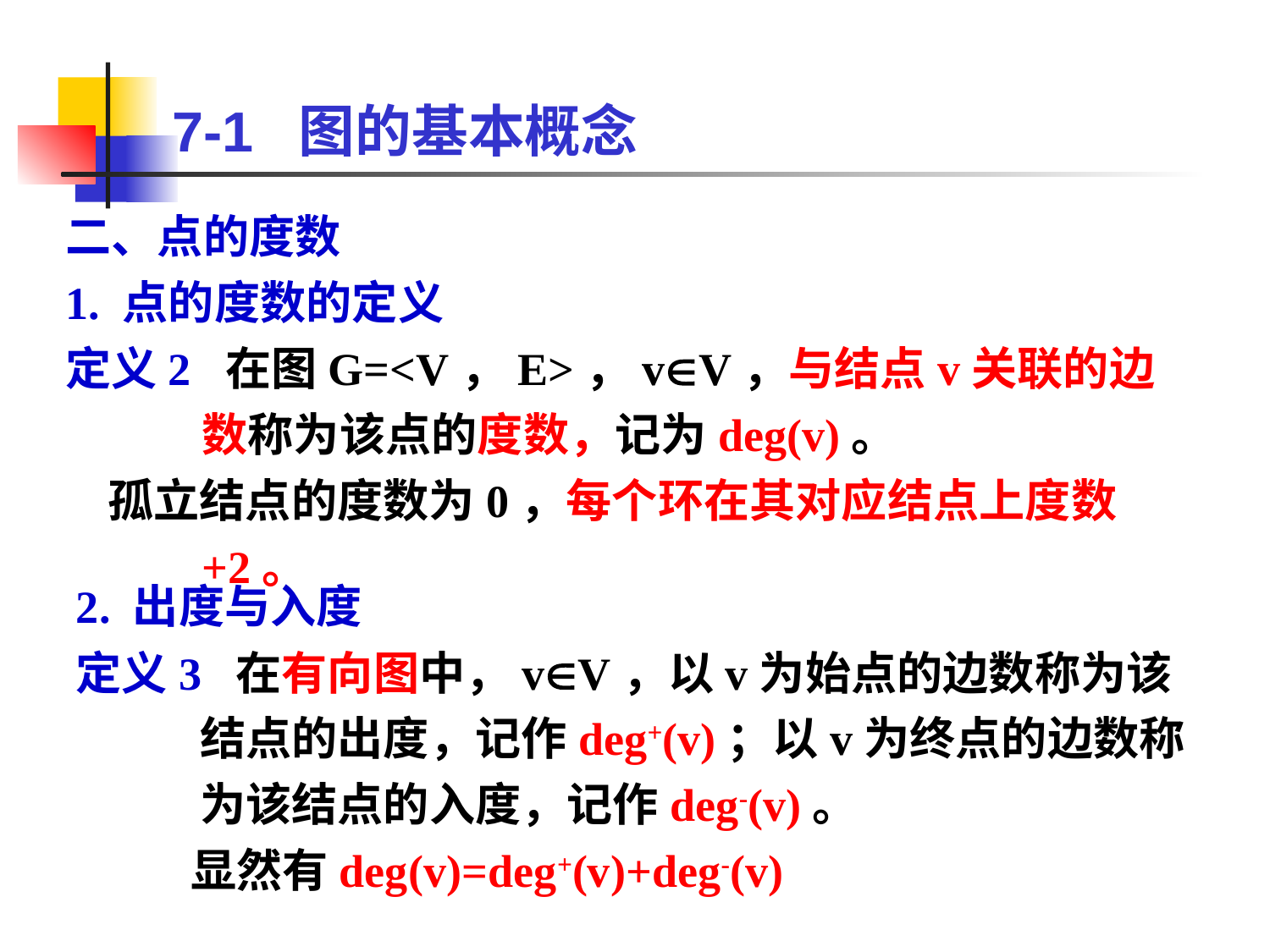

# 7-1  图的基本概念
二、点的度数
1. 点的度数的定义
定义2  在图G=<V，E>，v∈V，与结点v关联的边数称为该点的度数，记为deg(v)。
   孤立结点的度数为0，每个环在其对应结点上度数+2。
2. 出度与入度
定义3  在有向图中，v∈V，以v为始点的边数称为该结点的出度，记作deg+(v)；以v为终点的边数称为该结点的入度，记作deg-(v)。
          显然有deg(v)=deg+(v)+deg-(v)
12